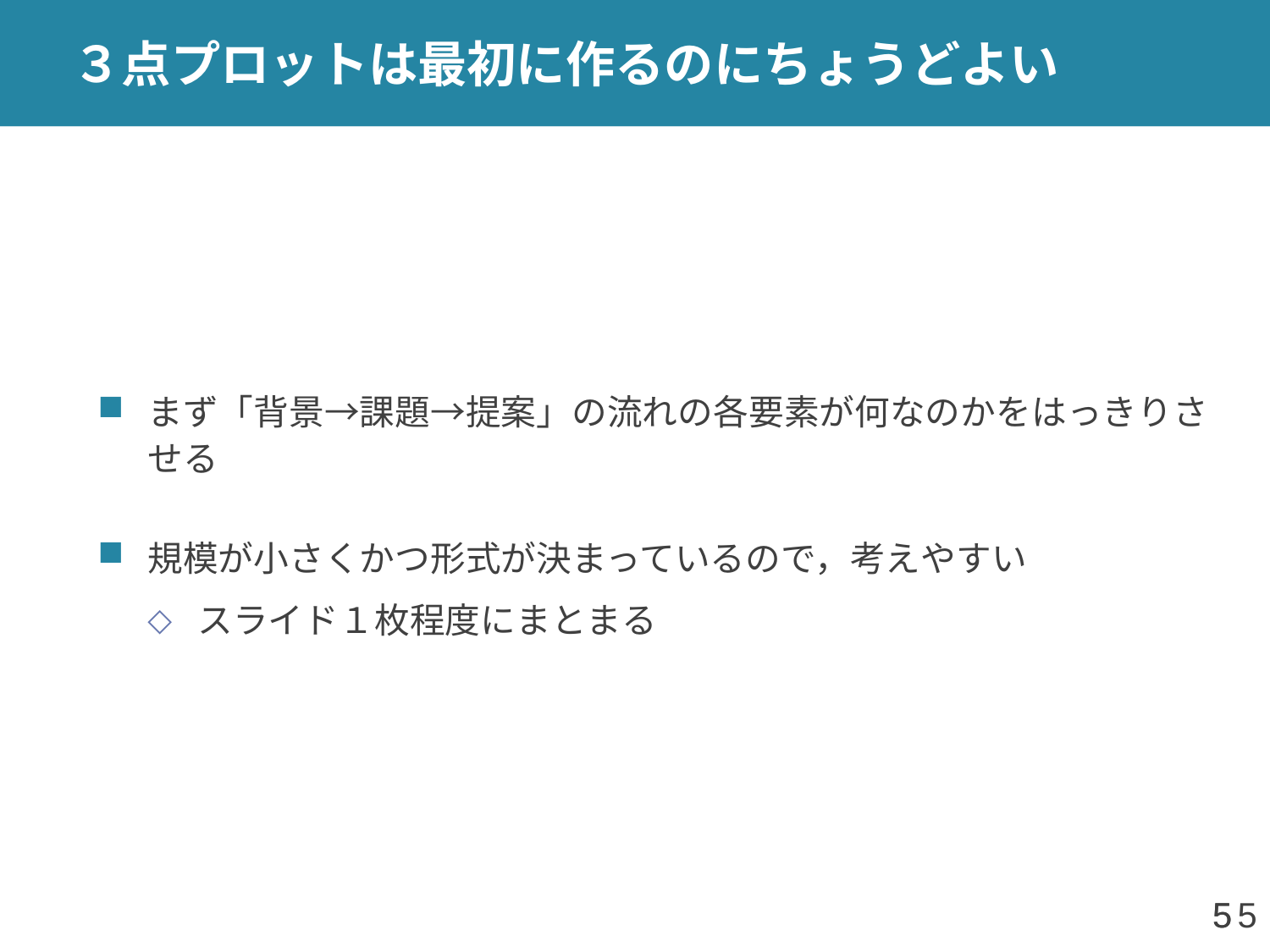

# ３点プロットは最初に作るのにちょうどよい
まず「背景→課題→提案」の流れの各要素が何なのかをはっきりさせる
規模が小さくかつ形式が決まっているので，考えやすい
スライド１枚程度にまとまる
5